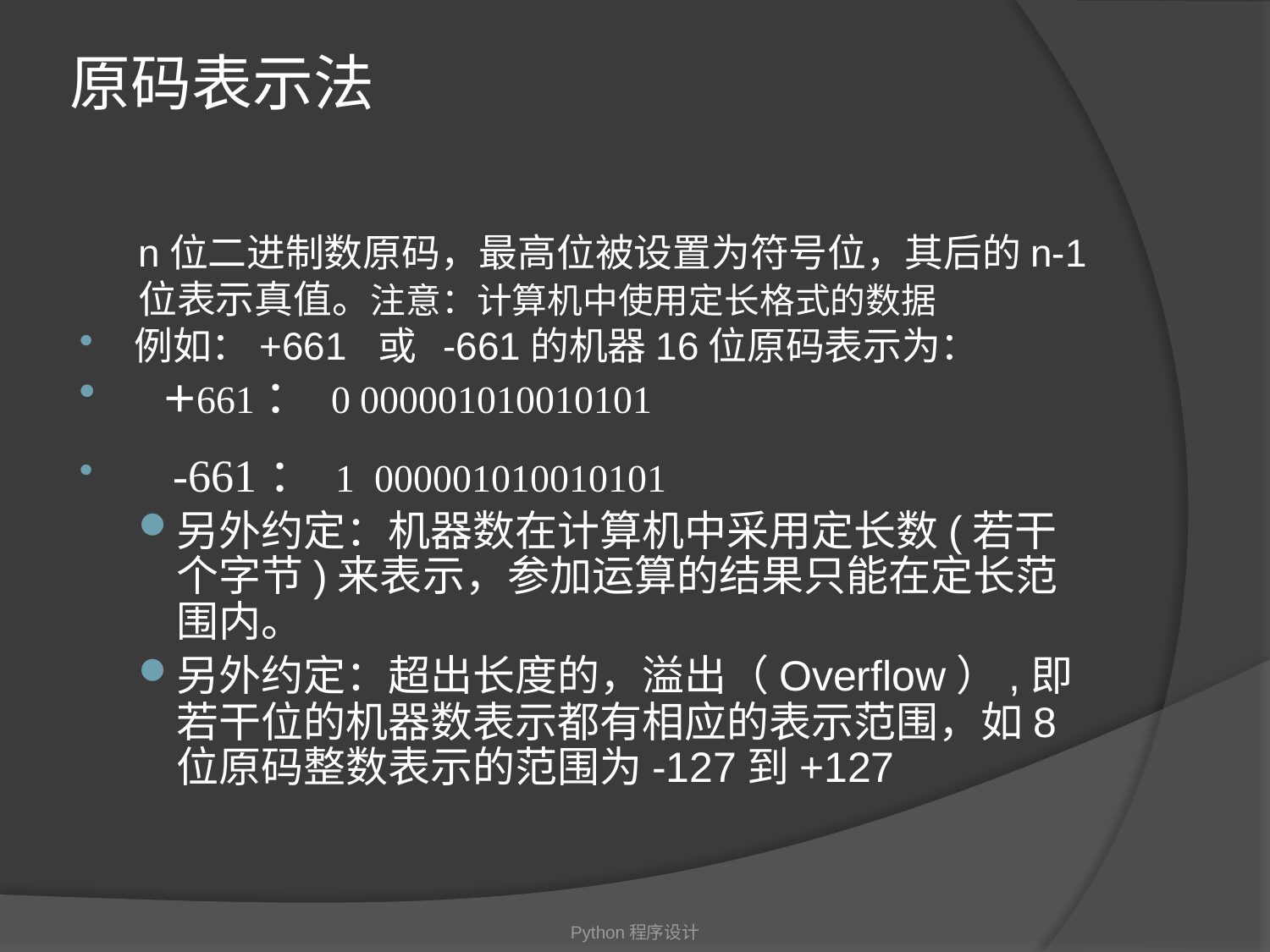

# 原码表示法
n位二进制数原码，最高位被设置为符号位，其后的n-1位表示真值。注意：计算机中使用定长格式的数据
例如：+661  或  -661的机器16位原码表示为：
  +661： 0 000001010010101
    -661： 1  000001010010101
另外约定：机器数在计算机中采用定长数(若干个字节)来表示，参加运算的结果只能在定长范围内。
另外约定：超出长度的，溢出（Overflow）,即若干位的机器数表示都有相应的表示范围，如8位原码整数表示的范围为-127到+127

Python程序设计
12